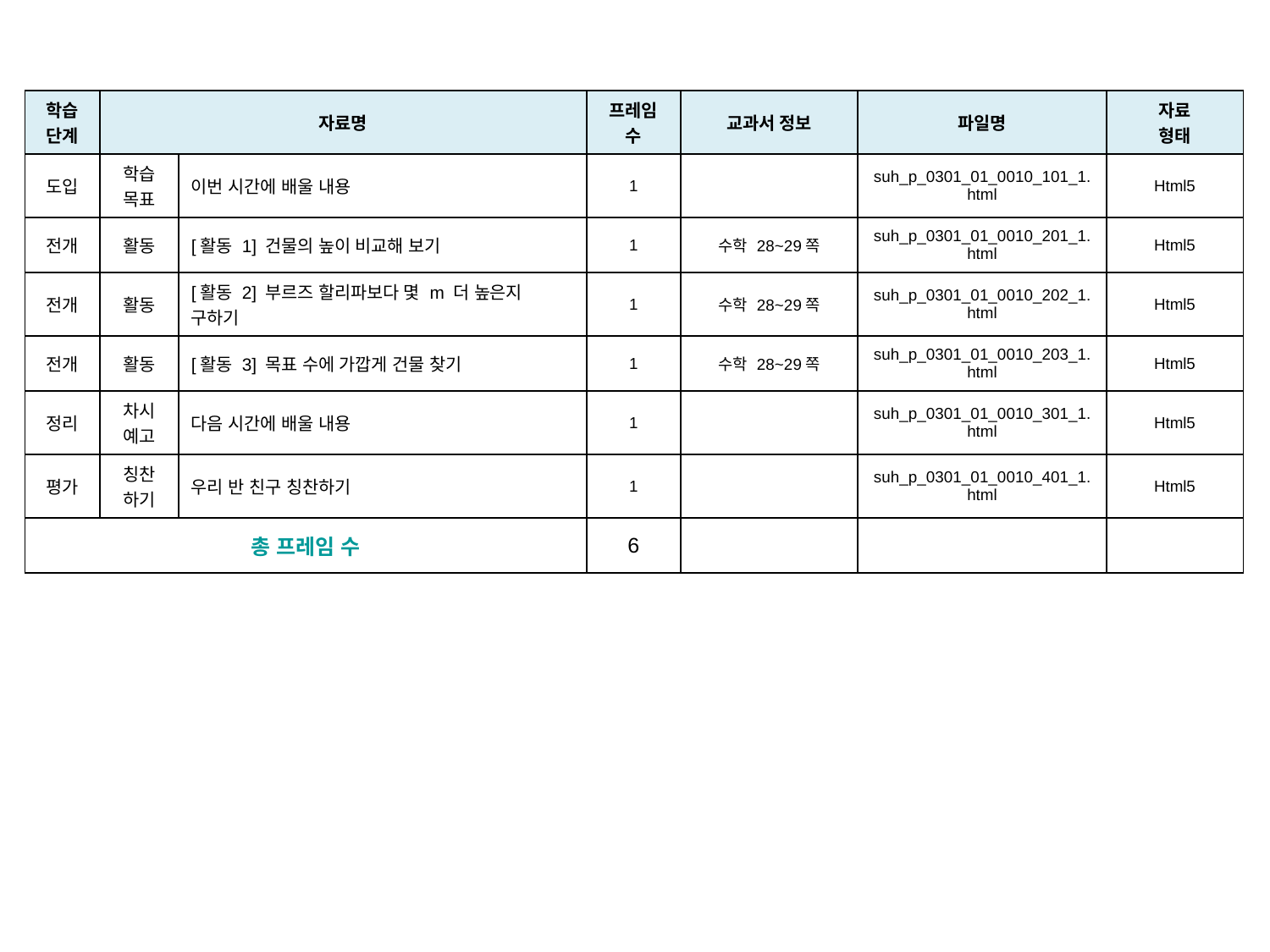

| 학습 단계 | 자료명 |  | 프레임 수 | 교과서 정보 | 파일명 | 자료 형태 |
| --- | --- | --- | --- | --- | --- | --- |
| 도입 | 학습 목표 | 이번 시간에 배울 내용 | 1 |  | suh\_p\_0301\_01\_0010\_101\_1.html | Html5 |
| 전개 | 활동 | [활동 1] 건물의 높이 비교해 보기 | 1 | 수학 28~29쪽 | suh\_p\_0301\_01\_0010\_201\_1.html | Html5 |
| 전개 | 활동 | [활동 2] 부르즈 할리파보다 몇 m 더 높은지 구하기 | 1 | 수학 28~29쪽 | suh\_p\_0301\_01\_0010\_202\_1.html | Html5 |
| 전개 | 활동 | [활동 3] 목표 수에 가깝게 건물 찾기 | 1 | 수학 28~29쪽 | suh\_p\_0301\_01\_0010\_203\_1.html | Html5 |
| 정리 | 차시 예고 | 다음 시간에 배울 내용 | 1 |  | suh\_p\_0301\_01\_0010\_301\_1.html | Html5 |
| 평가 | 칭찬 하기 | 우리 반 친구 칭찬하기 | 1 |  | suh\_p\_0301\_01\_0010\_401\_1.html | Html5 |
| 총 프레임 수 |  |  | 6 |  |  |  |